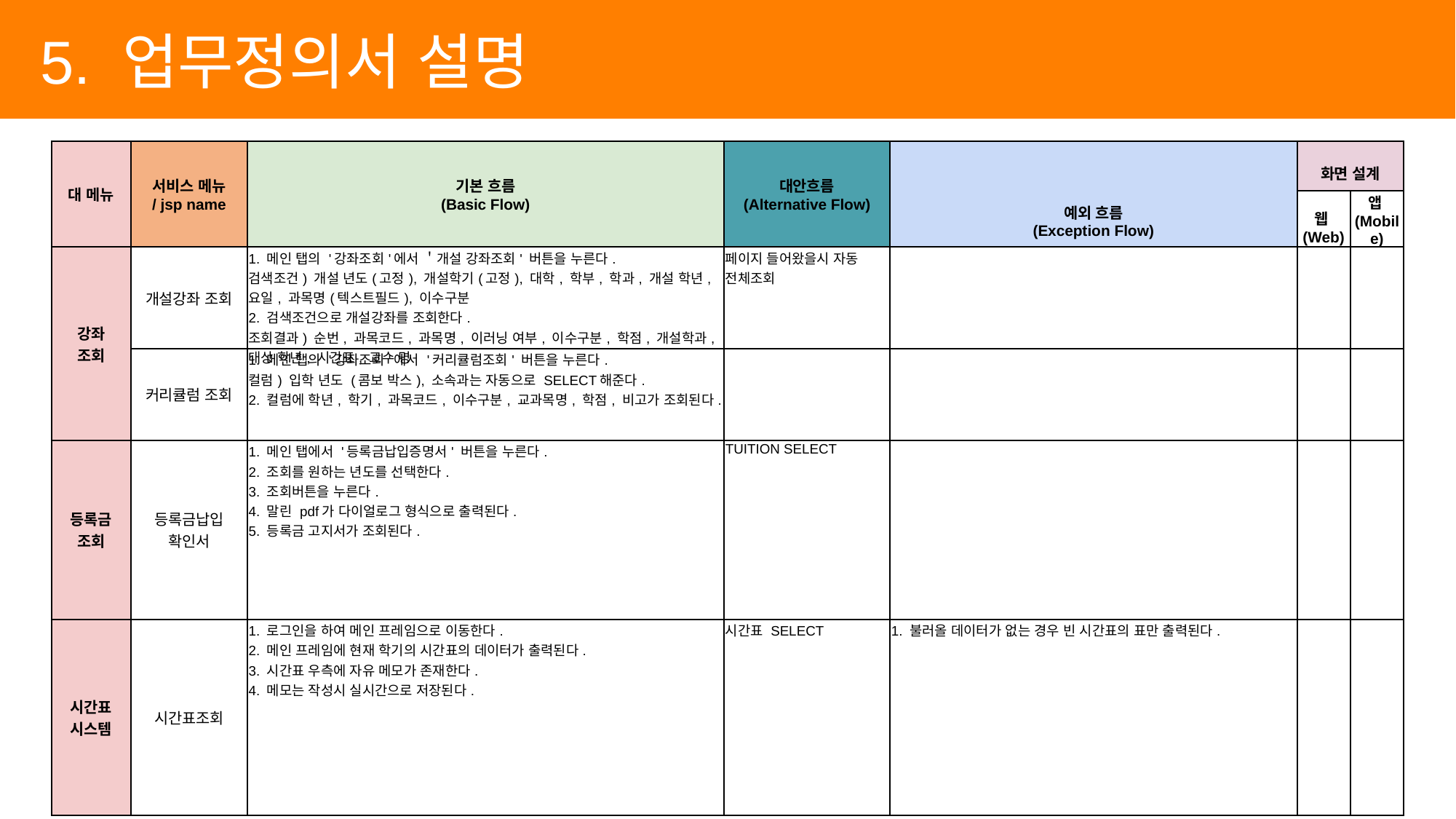

5. 업무정의서 설명
| 대 메뉴 | 서비스 메뉴 / jsp name | 기본 흐름 (Basic Flow) | 대안흐름 (Alternative Flow) | 예외 흐름 (Exception Flow) | 화면 설계 |  |
| --- | --- | --- | --- | --- | --- | --- |
|  |  |  |  |  | 웹(Web) | 앱(Mobile) |
| 강좌 조회 | 개설강좌 조회 | 1. 메인 탭의 '강좌조회'에서 ＇개설 강좌조회' 버튼을 누른다. 검색조건) 개설 년도(고정), 개설학기(고정), 대학, 학부, 학과, 개설 학년, 요일, 과목명(텍스트필드), 이수구분 2. 검색조건으로 개설강좌를 조회한다. 조회결과) 순번, 과목코드, 과목명, 이러닝 여부, 이수구분, 학점, 개설학과, 대상 학년, 시간표, 교수 명 | 페이지 들어왔을시 자동 전체조회 |  |  |  |
|  | 커리큘럼 조회 | 1. 메인 탭의 '강좌조회'에서 '커리큘럼조회' 버튼을 누른다. 컬럼) 입학 년도 (콤보 박스), 소속과는 자동으로 SELECT해준다. 2. 컬럼에 학년, 학기, 과목코드, 이수구분, 교과목명, 학점, 비고가 조회된다. |  |  |  |  |
| 등록금 조회 | 등록금납입 확인서 | 1. 메인 탭에서 '등록금납입증명서' 버튼을 누른다. 2. 조회를 원하는 년도를 선택한다. 3. 조회버튼을 누른다. 4. 말린 pdf가 다이얼로그 형식으로 출력된다. 5. 등록금 고지서가 조회된다. | TUITION SELECT |  |  |  |
| 시간표 시스템 | 시간표조회 | 1. 로그인을 하여 메인 프레임으로 이동한다. 2. 메인 프레임에 현재 학기의 시간표의 데이터가 출력된다. 3. 시간표 우측에 자유 메모가 존재한다. 4. 메모는 작성시 실시간으로 저장된다. | 시간표 SELECT | 1. 불러올 데이터가 없는 경우 빈 시간표의 표만 출력된다. |  |  |